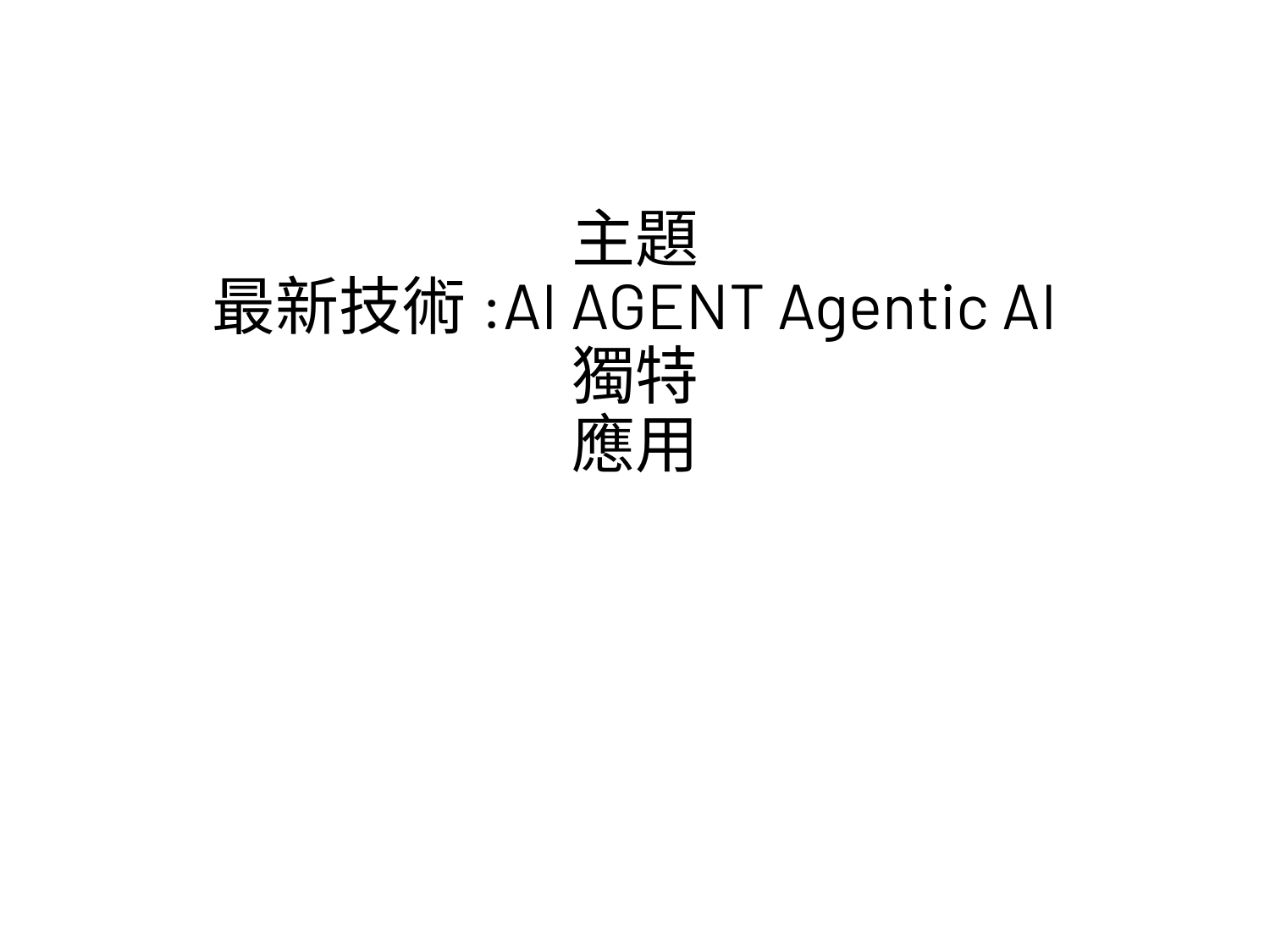

# 主題 最新技術:AI AGENT Agentic AI 獨特 應用